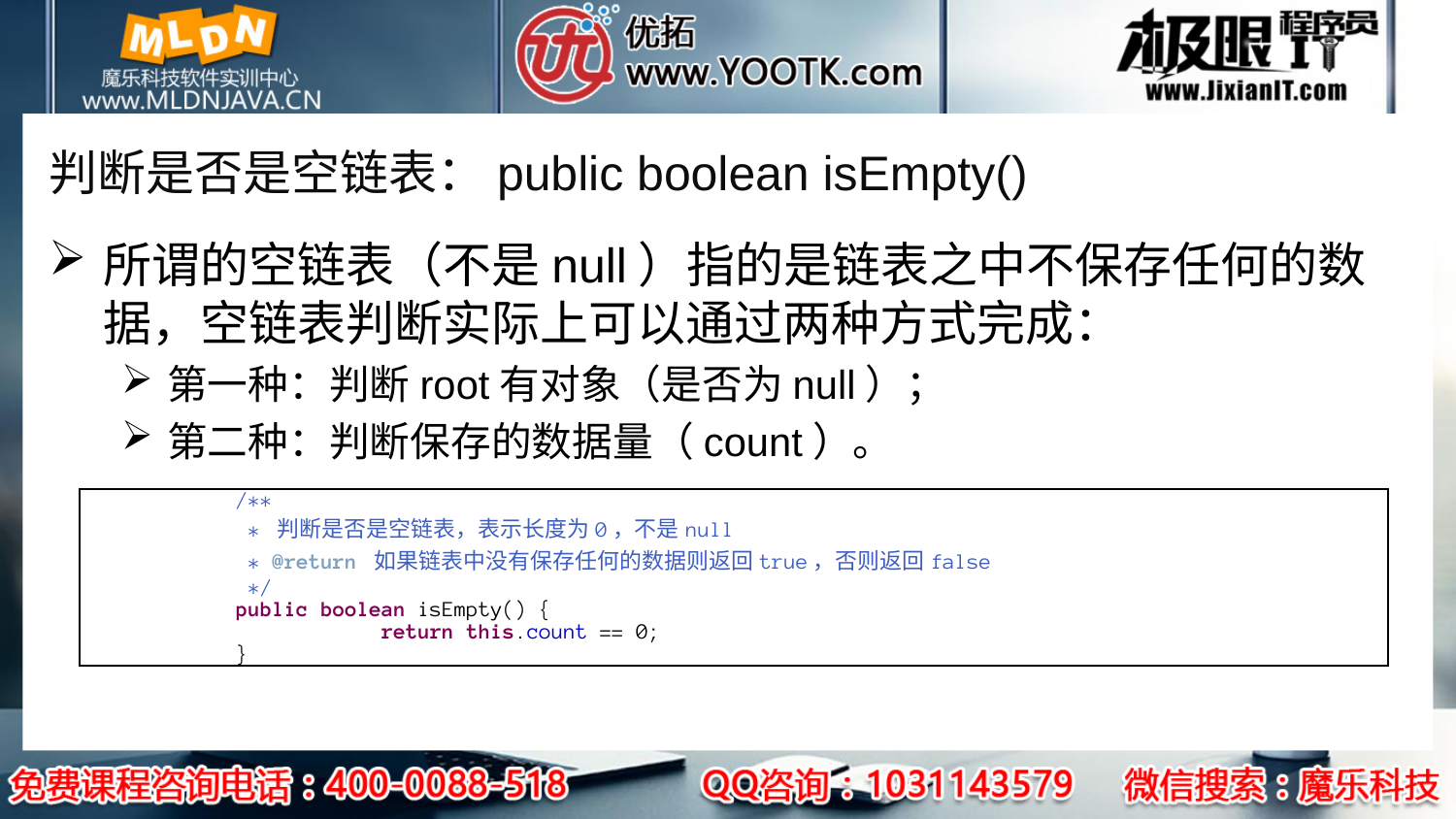

# 判断是否是空链表：public boolean isEmpty()
所谓的空链表（不是null）指的是链表之中不保存任何的数据，空链表判断实际上可以通过两种方式完成：
第一种：判断root有对象（是否为null）；
第二种：判断保存的数据量（count）。
| /\*\* \* 判断是否是空链表，表示长度为0，不是null \* @return 如果链表中没有保存任何的数据则返回true，否则返回false \*/ public boolean isEmpty() { return this.count == 0; } |
| --- |